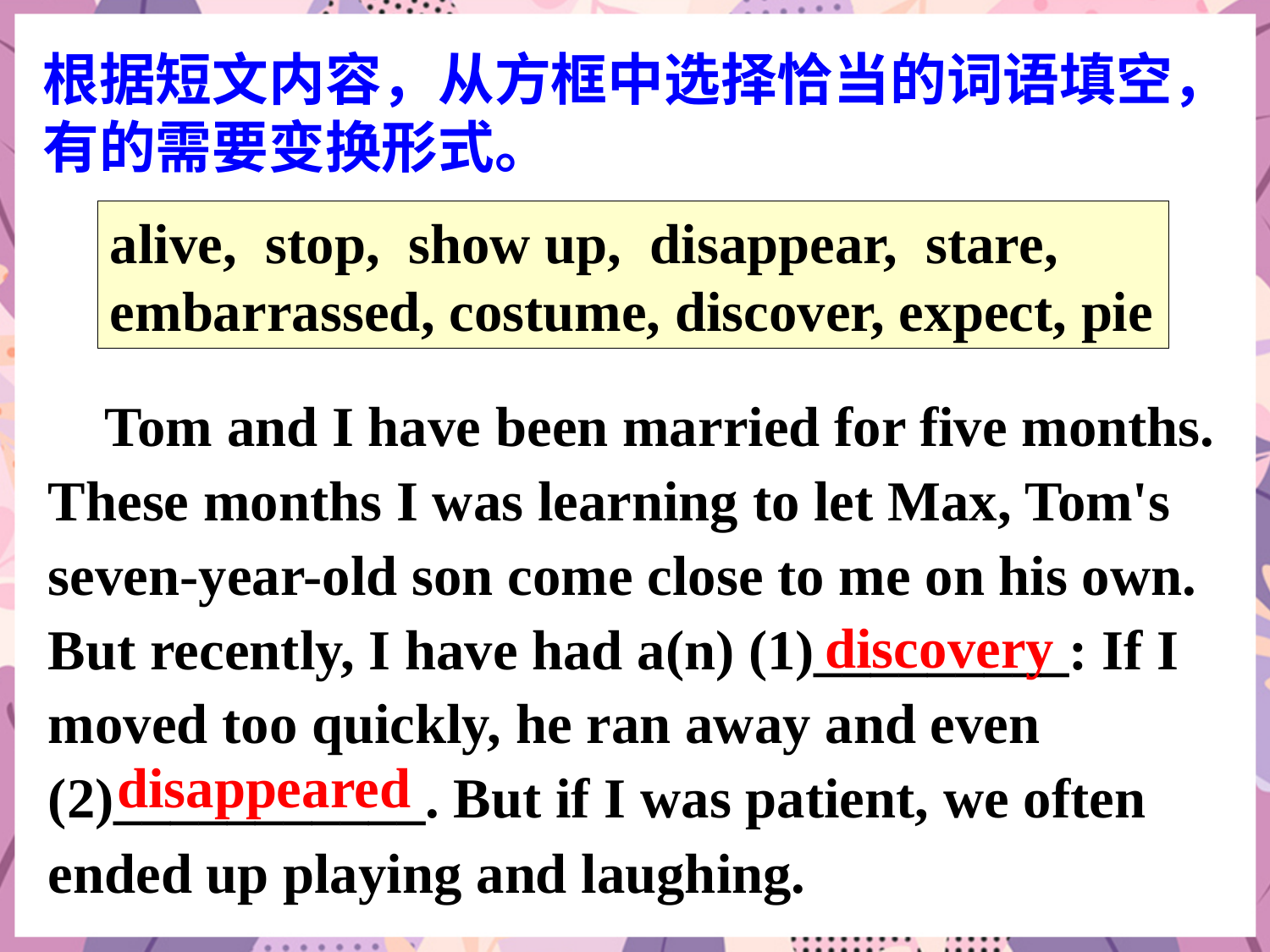

根据短文内容，从方框中选择恰当的词语填空，有的需要变换形式。
alive,  stop,  show up,  disappear,  stare, embarrassed, costume, discover, expect, pie
    Tom and I have been married for five months. These months I was learning to let Max, Tom's seven-year-old son come close to me on his own. But recently, I have had a(n) (1)_________: If I moved too quickly, he ran away and even (2)___________. But if I was patient, we often ended up playing and laughing.
discovery
disappeared